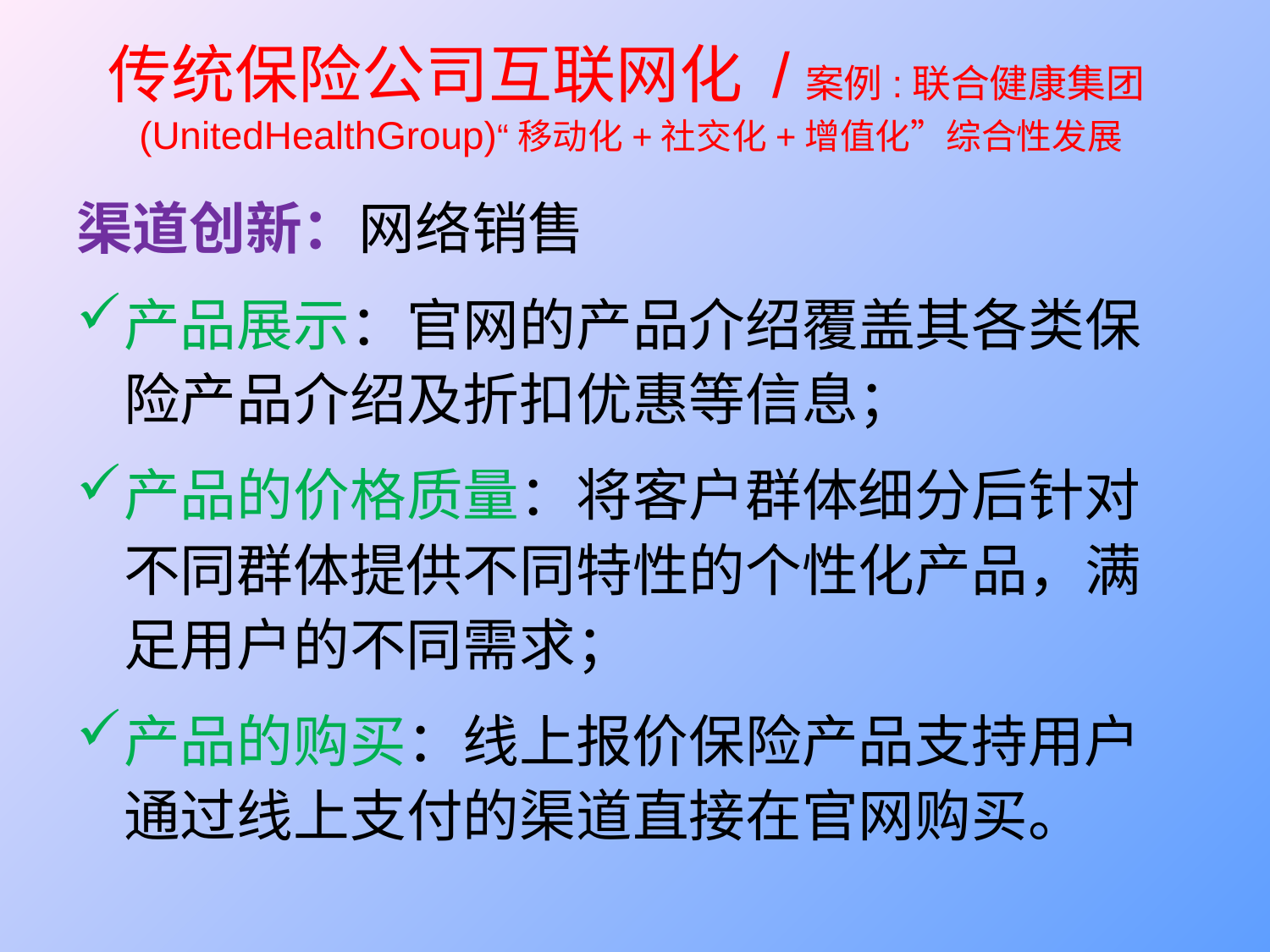

# 传统保险公司互联网化 /案例:联合健康集团(UnitedHealthGroup)“移动化+社交化+增值化”综合性发展
渠道创新：网络销售
产品展示：官网的产品介绍覆盖其各类保险产品介绍及折扣优惠等信息；
产品的价格质量：将客户群体细分后针对不同群体提供不同特性的个性化产品，满足用户的不同需求；
产品的购买：线上报价保险产品支持用户通过线上支付的渠道直接在官网购买。